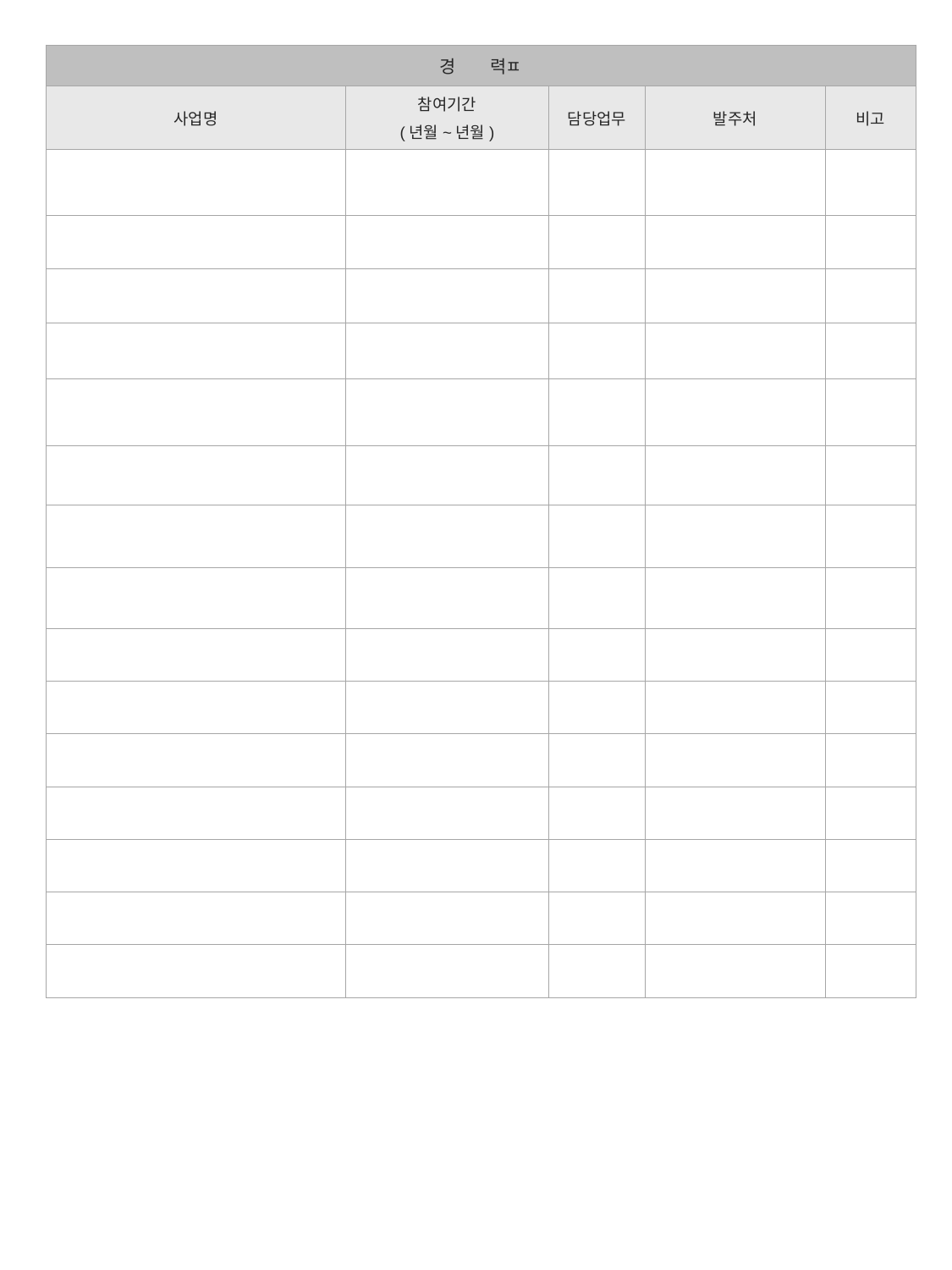

| 경 력ㅍ |  |  |  |  |
| --- | --- | --- | --- | --- |
| 사업명 | 참여기간 (년월~년월) | 담당업무 | 발주처 | 비고 |
|  |  |  |  |  |
|  |  |  |  |  |
|  |  |  |  |  |
|  |  |  |  |  |
|  |  |  |  |  |
|  |  |  |  |  |
|  |  |  |  |  |
|  |  |  |  |  |
|  |  |  |  |  |
|  |  |  |  |  |
|  |  |  |  |  |
|  |  |  |  |  |
|  |  |  |  |  |
|  |  |  |  |  |
|  |  |  |  |  |